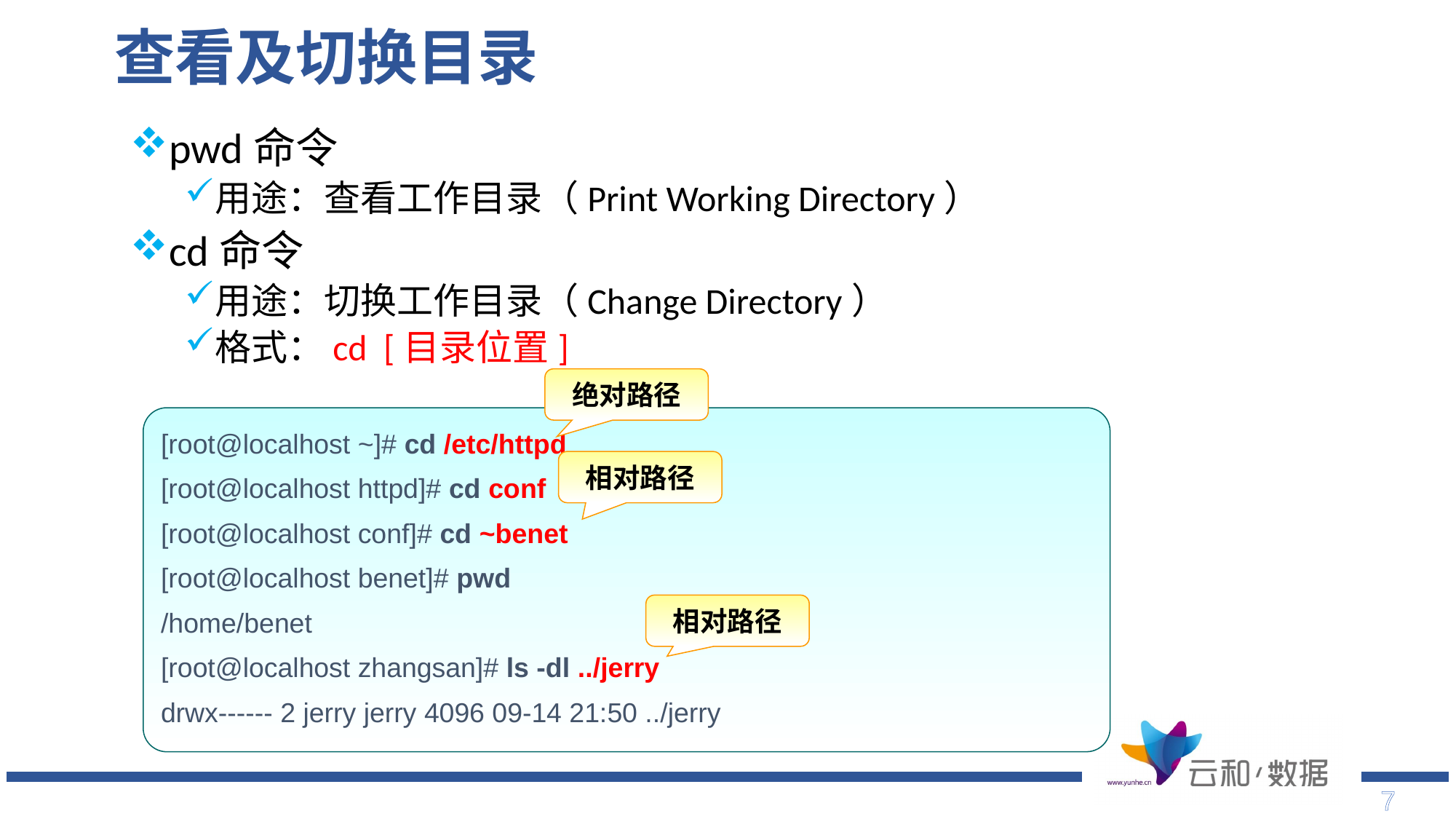

# 查看及切换目录
pwd命令
用途：查看工作目录（Print Working Directory）
cd命令
用途：切换工作目录（Change Directory）
格式：cd  [目录位置]
绝对路径
[root@localhost ~]# cd /etc/httpd
[root@localhost httpd]# cd conf
[root@localhost conf]# cd ~benet
[root@localhost benet]# pwd
/home/benet
[root@localhost zhangsan]# ls -dl ../jerry
drwx------ 2 jerry jerry 4096 09-14 21:50 ../jerry
相对路径
相对路径